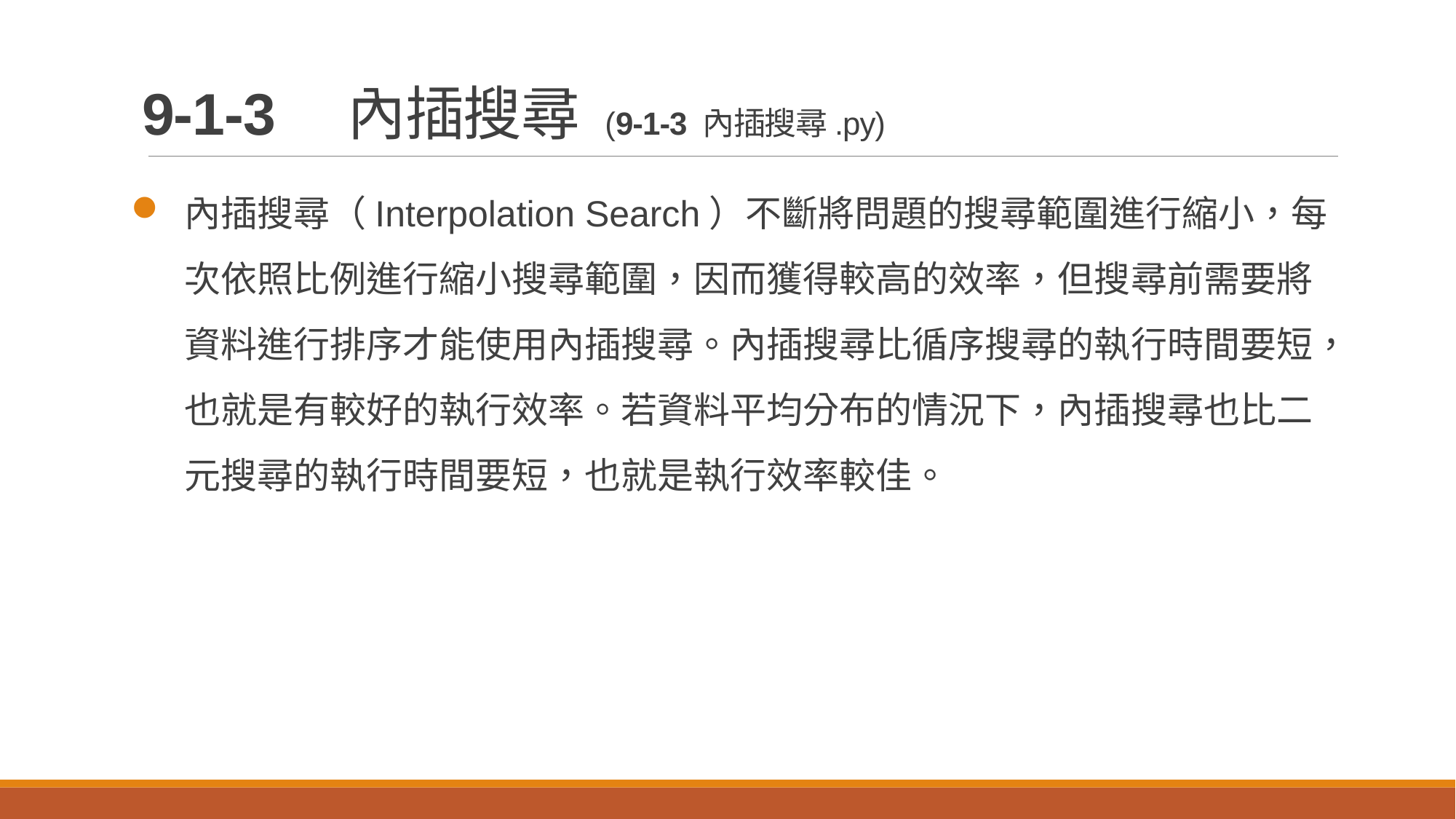

# 9-1-3　內插搜尋 (9-1-3 內插搜尋.py)
內插搜尋（Interpolation Search）不斷將問題的搜尋範圍進行縮小，每次依照比例進行縮小搜尋範圍，因而獲得較高的效率，但搜尋前需要將資料進行排序才能使用內插搜尋。內插搜尋比循序搜尋的執行時間要短，也就是有較好的執行效率。若資料平均分布的情況下，內插搜尋也比二元搜尋的執行時間要短，也就是執行效率較佳。